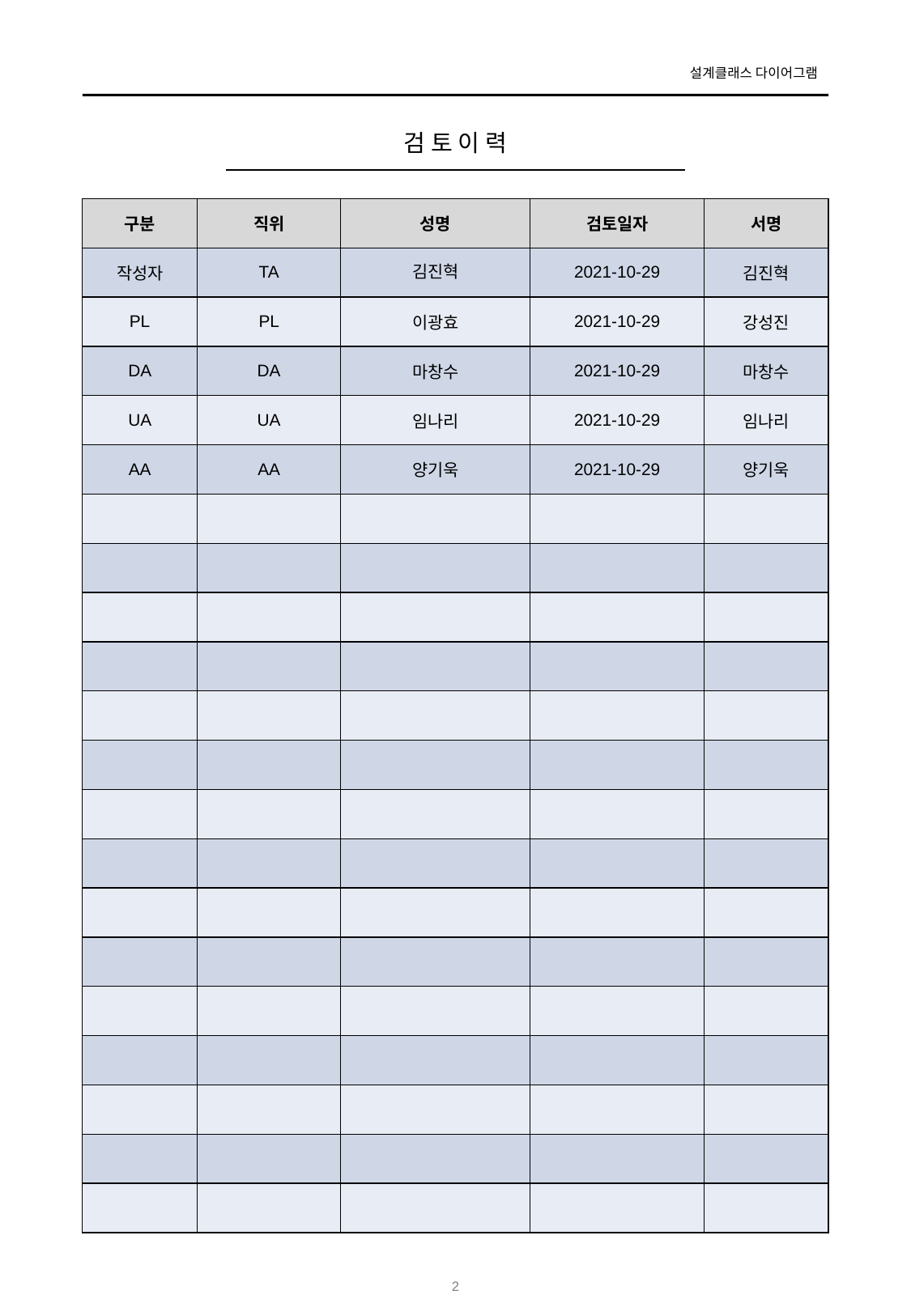

# 검 토 이 력
| 구분 | 직위 | 성명 | 검토일자 | 서명 |
| --- | --- | --- | --- | --- |
| 작성자 | TA | 김진혁 | 2021-10-29 | 김진혁 |
| PL | PL | 이광효 | 2021-10-29 | 강성진 |
| DA | DA | 마창수 | 2021-10-29 | 마창수 |
| UA | UA | 임나리 | 2021-10-29 | 임나리 |
| AA | AA | 양기욱 | 2021-10-29 | 양기욱 |
|  |  |  |  |  |
|  |  |  |  |  |
|  |  |  |  |  |
|  |  |  |  |  |
|  |  |  |  |  |
|  |  |  |  |  |
|  |  |  |  |  |
|  |  |  |  |  |
|  |  |  |  |  |
|  |  |  |  |  |
|  |  |  |  |  |
|  |  |  |  |  |
|  |  |  |  |  |
|  |  |  |  |  |
|  |  |  |  |  |
2